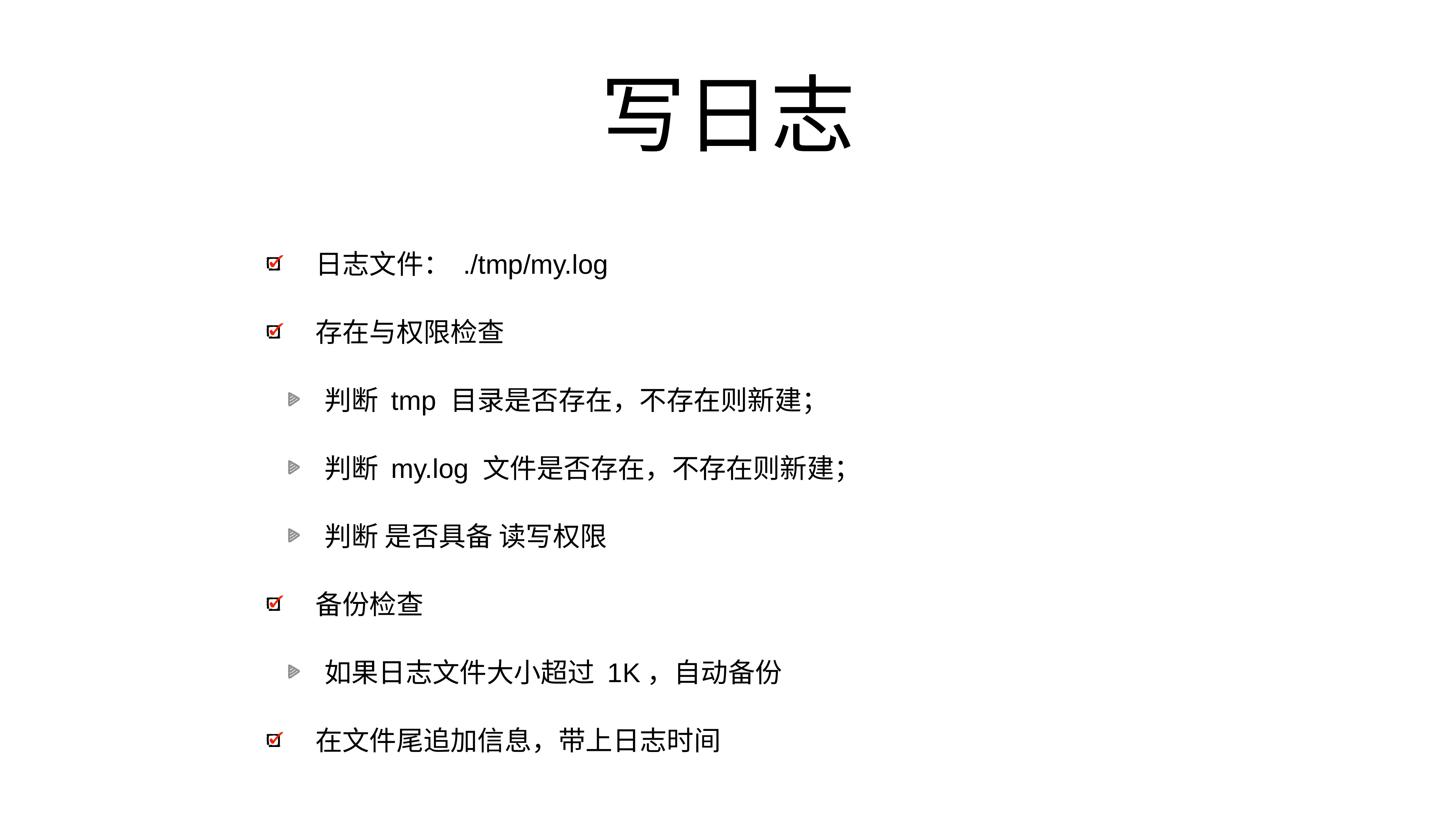

# 写日志
日志文件： ./tmp/my.log
存在与权限检查
判断 tmp 目录是否存在，不存在则新建；
判断 my.log 文件是否存在，不存在则新建；
判断 是否具备 读写权限
备份检查
如果日志文件大小超过 1K，自动备份
在文件尾追加信息，带上日志时间